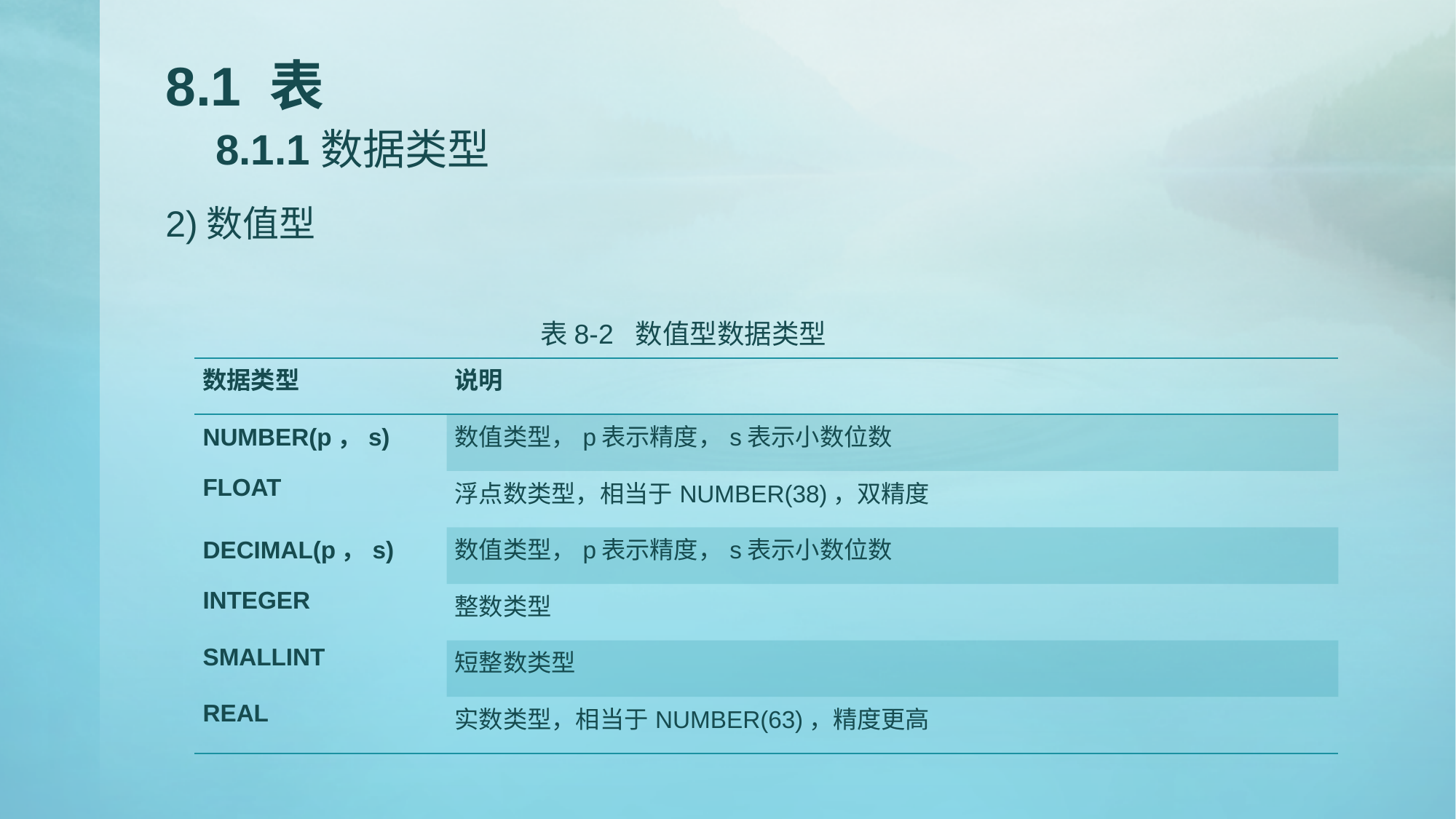

# 8.1 表 8.1.1数据类型
2)数值型

表8-2  数值型数据类型

| 数据类型 | 说明 |
| --- | --- |
| NUMBER(p，s) | 数值类型，p表示精度，s表示小数位数 |
| FLOAT | 浮点数类型，相当于NUMBER(38)，双精度 |
| DECIMAL(p，s) | 数值类型，p表示精度，s表示小数位数 |
| INTEGER | 整数类型 |
| SMALLINT | 短整数类型 |
| REAL | 实数类型，相当于NUMBER(63)，精度更高 |